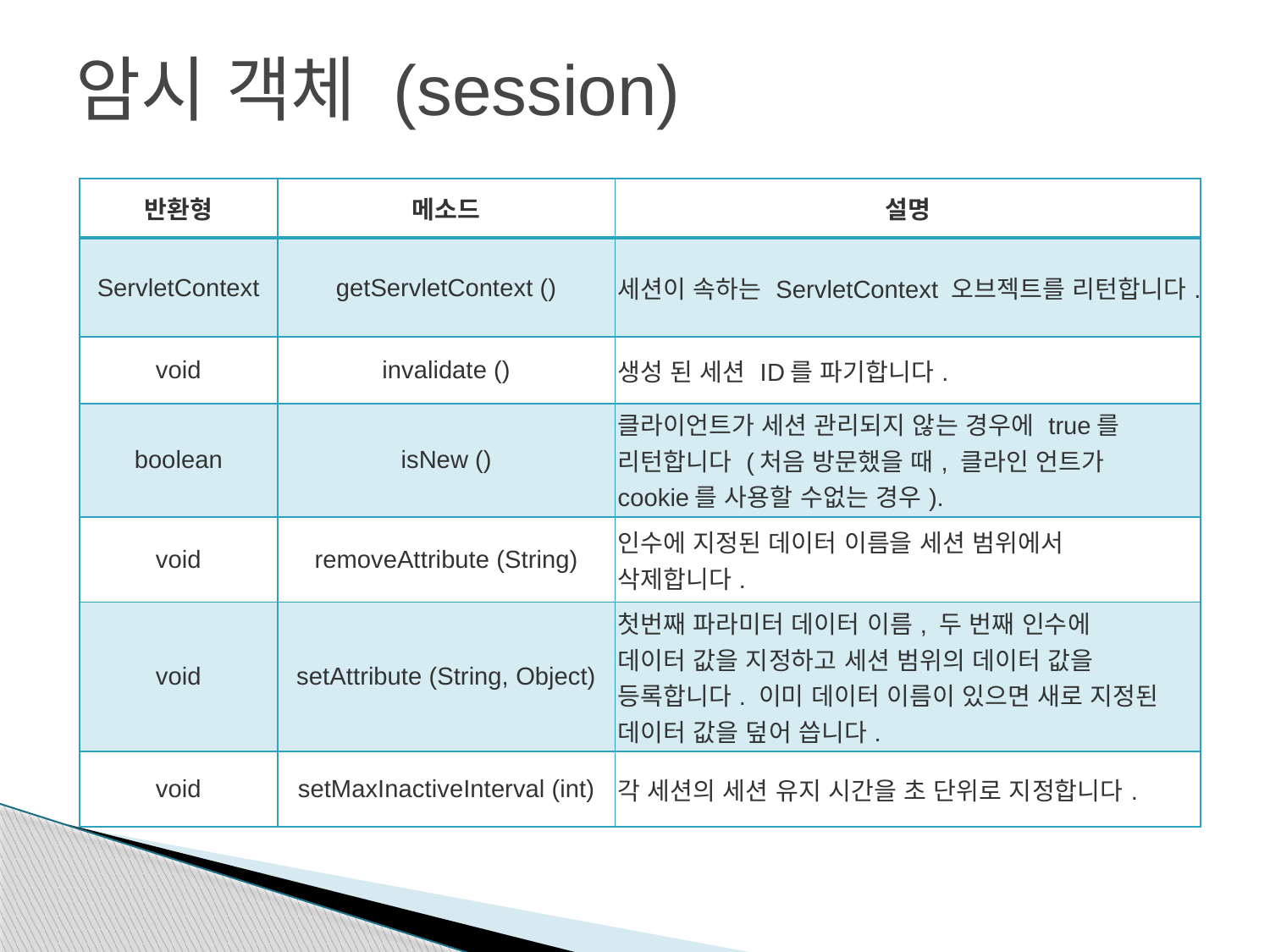

# 암시 객체 (session)
| 반환형 | 메소드 | 설명 |
| --- | --- | --- |
| ServletContext | getServletContext () | 세션이 속하는 ServletContext 오브젝트를 리턴합니다. |
| void | invalidate () | 생성 된 세션 ID를 파기합니다. |
| boolean | isNew () | 클라이언트가 세션 관리되지 않는 경우에 true를 리턴합니다 (처음 방문했을 때, 클라인 언트가 cookie를 사용할 수없는 경우). |
| void | removeAttribute (String) | 인수에 지정된 데이터 이름을 세션 범위에서 삭제합니다. |
| void | setAttribute (String, Object) | 첫번째 파라미터 데이터 이름, 두 번째 인수에 데이터 값을 지정하고 세션 범위의 데이터 값을 등록합니다. 이미 데이터 이름이 있으면 새로 지정된 데이터 값을 덮어 씁니다. |
| void | setMaxInactiveInterval (int) | 각 세션의 세션 유지 시간을 초 단위로 지정합니다. |